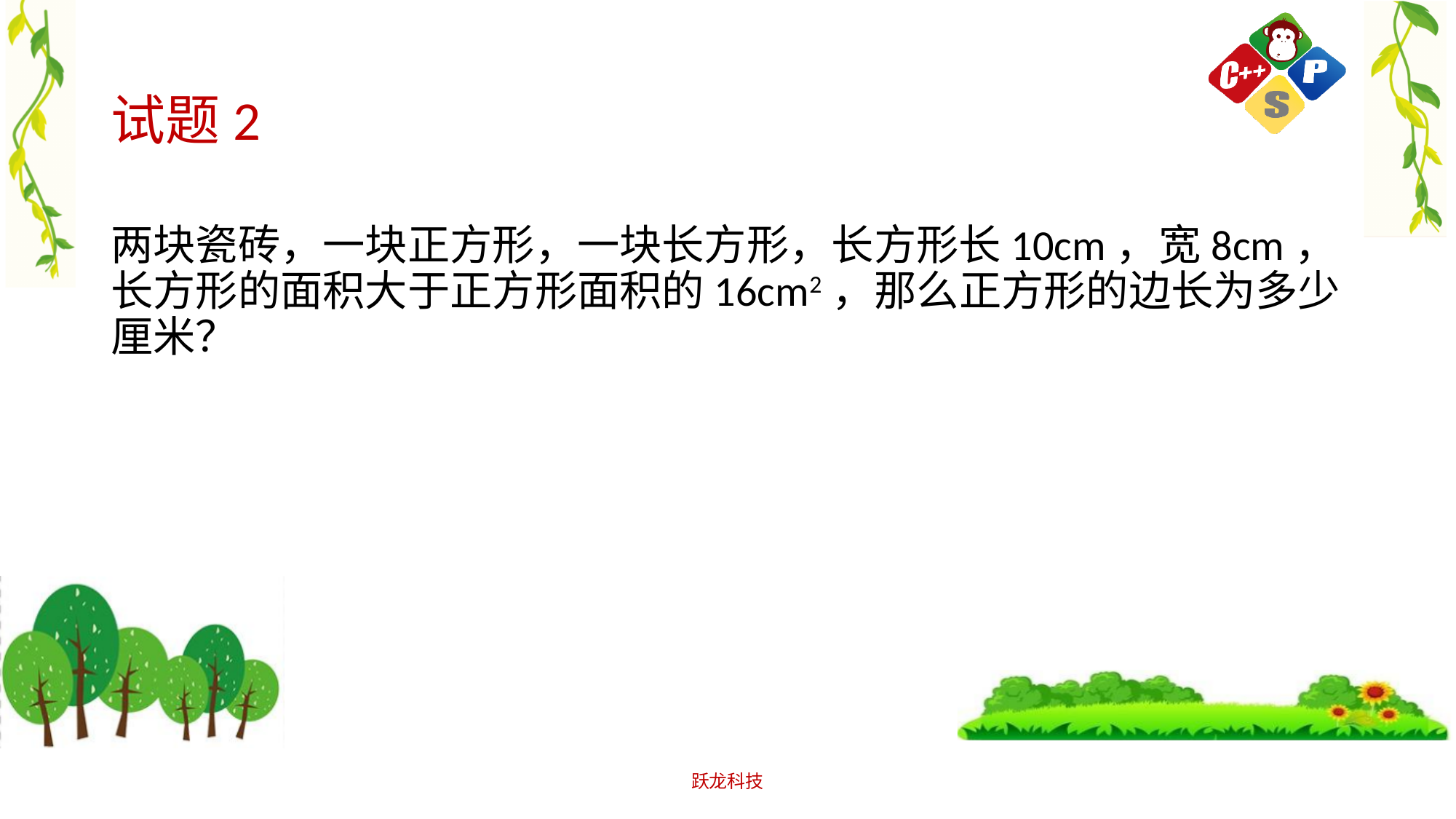

# 试题2
两块瓷砖，一块正方形，一块长方形，长方形长10cm，宽8cm，长方形的面积大于正方形面积的16cm2，那么正方形的边长为多少厘米？
跃龙科技